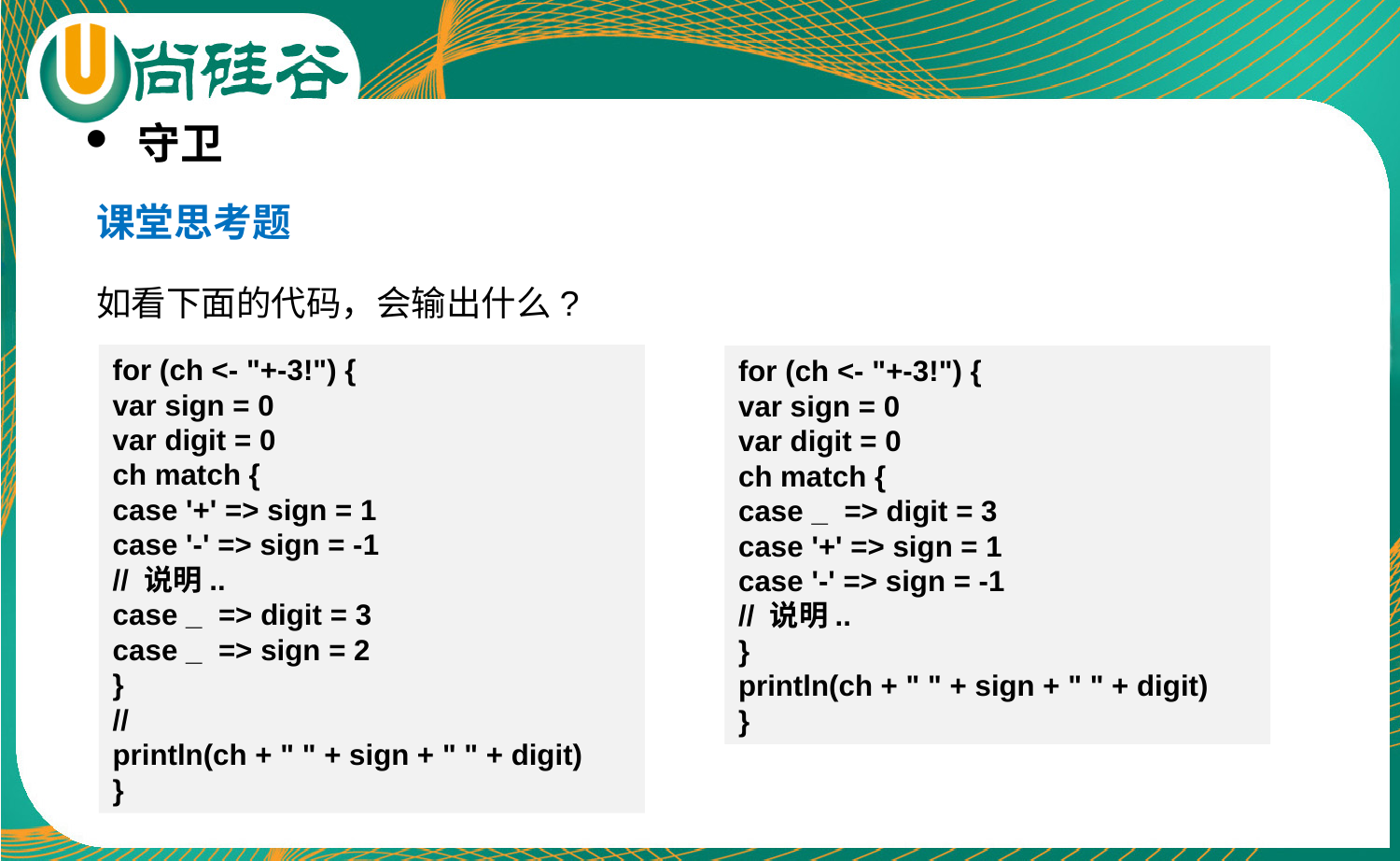

守卫

课堂思考题
如看下面的代码，会输出什么?

for (ch <- "+-3!") {
var sign = 0
var digit = 0
ch match {
case '+' => sign = 1
case '-' => sign = -1
// 说明..
case _  => digit = 3
case _  => sign = 2
}
//
println(ch + " " + sign + " " + digit)
}
for (ch <- "+-3!") {
var sign = 0
var digit = 0
ch match {
case _  => digit = 3
case '+' => sign = 1
case '-' => sign = -1
// 说明..
}
println(ch + " " + sign + " " + digit)
}